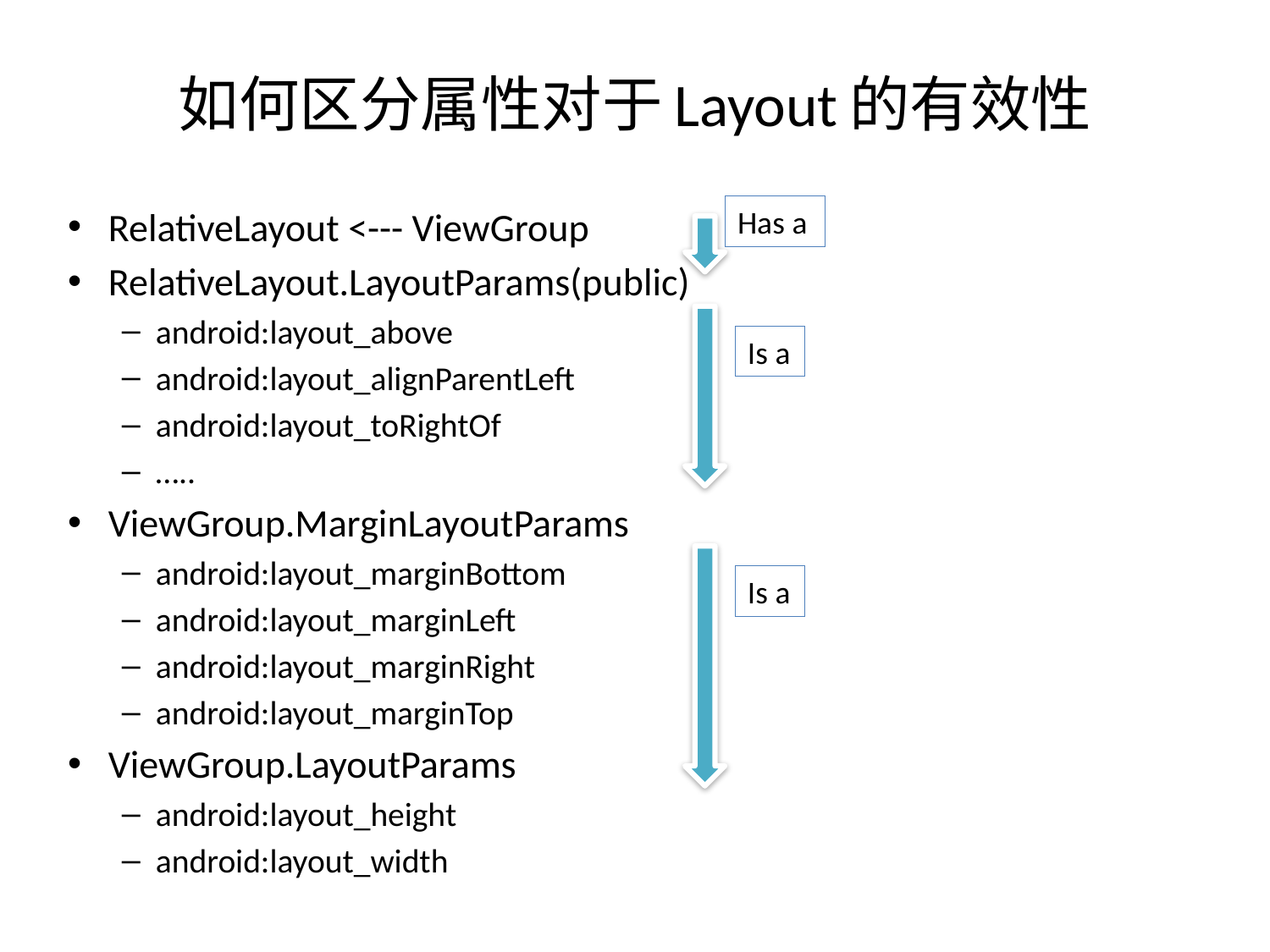

# 如何区分属性对于Layout的有效性
RelativeLayout <--- ViewGroup
RelativeLayout.LayoutParams(public)
android:layout_above
android:layout_alignParentLeft
android:layout_toRightOf
…..
ViewGroup.MarginLayoutParams
android:layout_marginBottom
android:layout_marginLeft
android:layout_marginRight
android:layout_marginTop
ViewGroup.LayoutParams
android:layout_height
android:layout_width

Has a

Is a

Is a